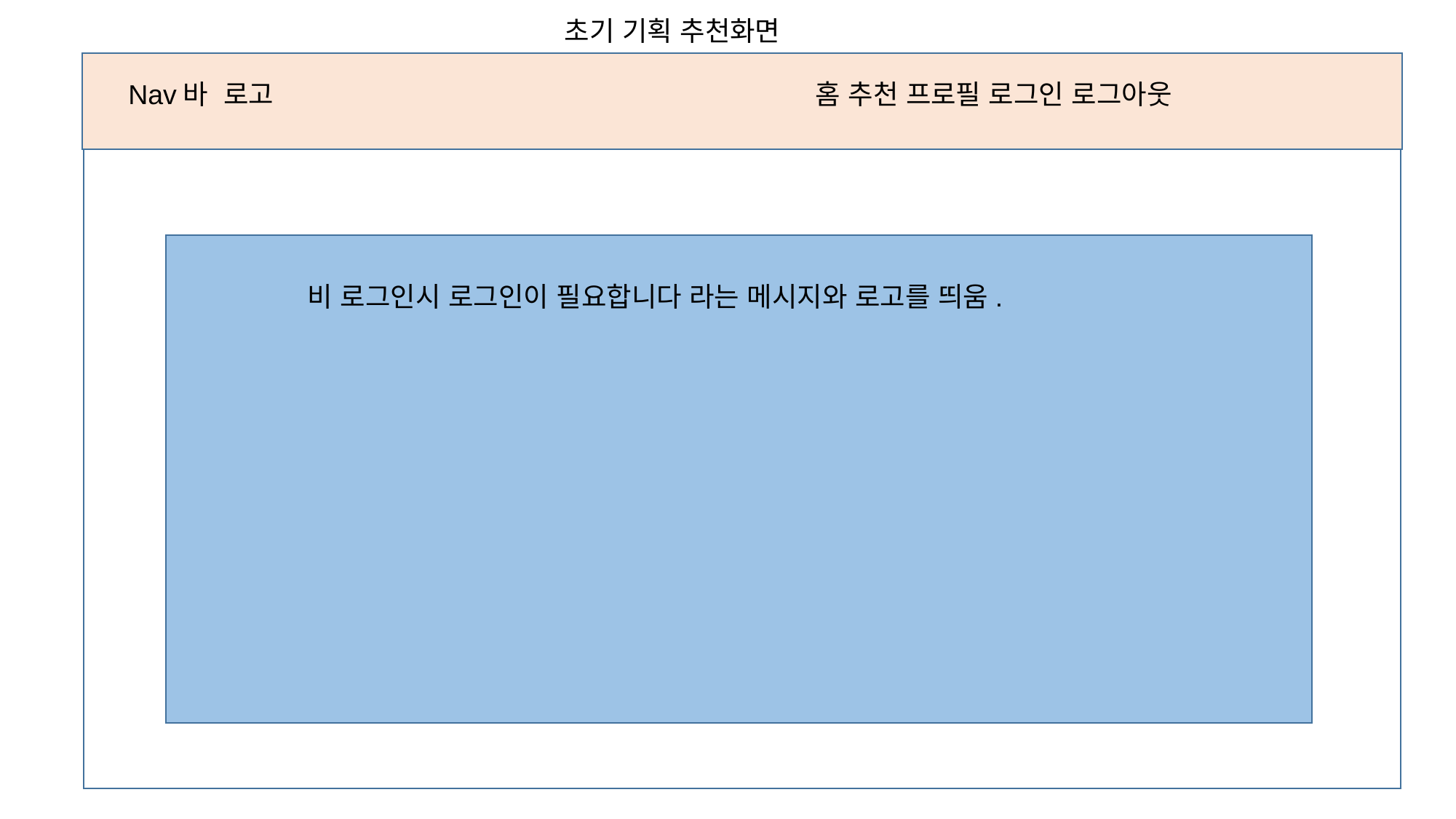

초기 기획 추천화면

Nav바  로고                                                                       홈 추천 프로필 로그인 로그아웃

비 로그인시 로그인이 필요합니다 라는 메시지와 로고를 띄움.